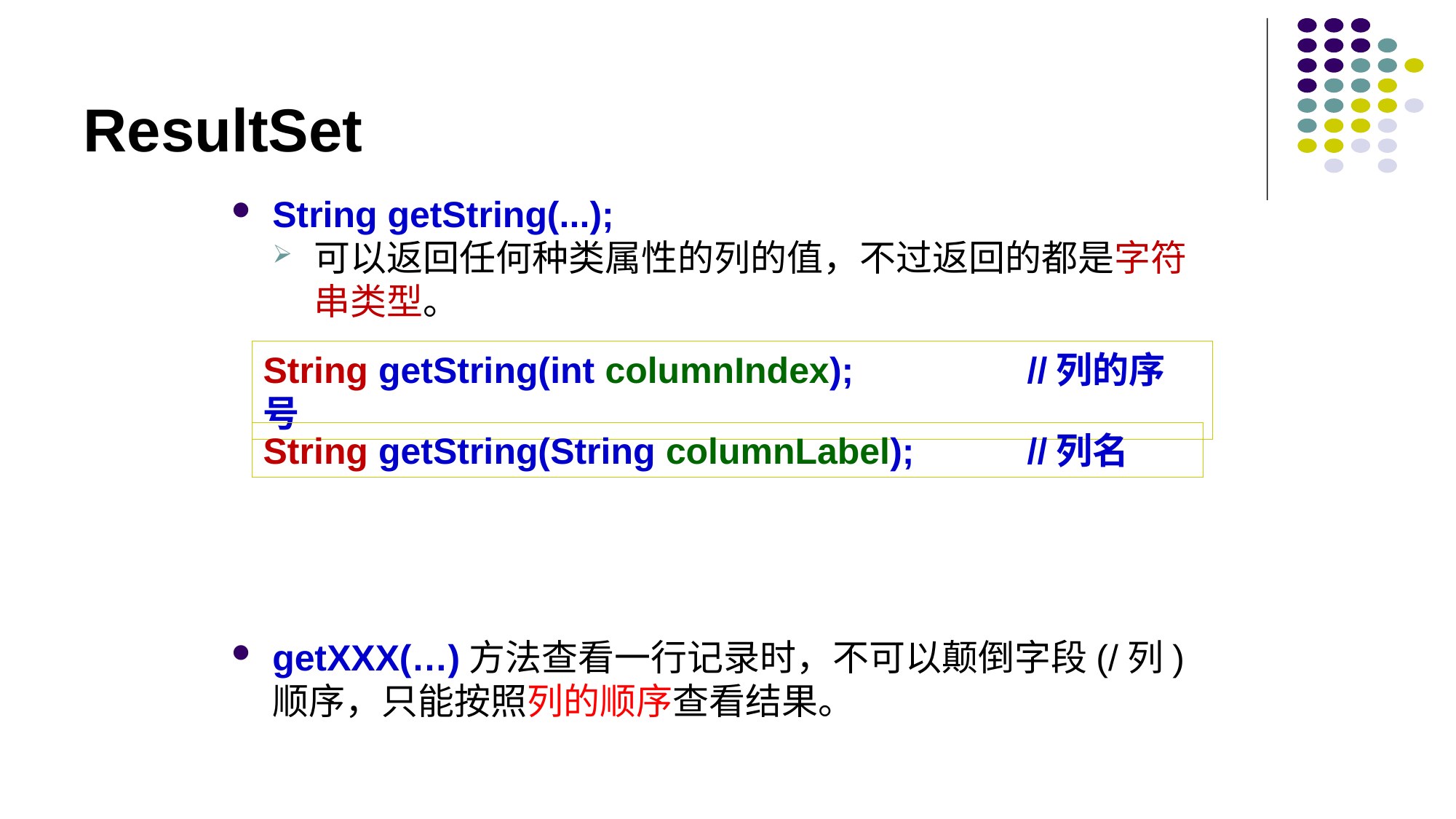

# ResultSet
String getString(...);
可以返回任何种类属性的列的值，不过返回的都是字符串类型。

getXXX(…)方法查看一行记录时，不可以颠倒字段(/列)顺序，只能按照列的顺序查看结果。

String getString(int columnIndex);		//列的序号
String getString(String columnLabel);		//列名
29